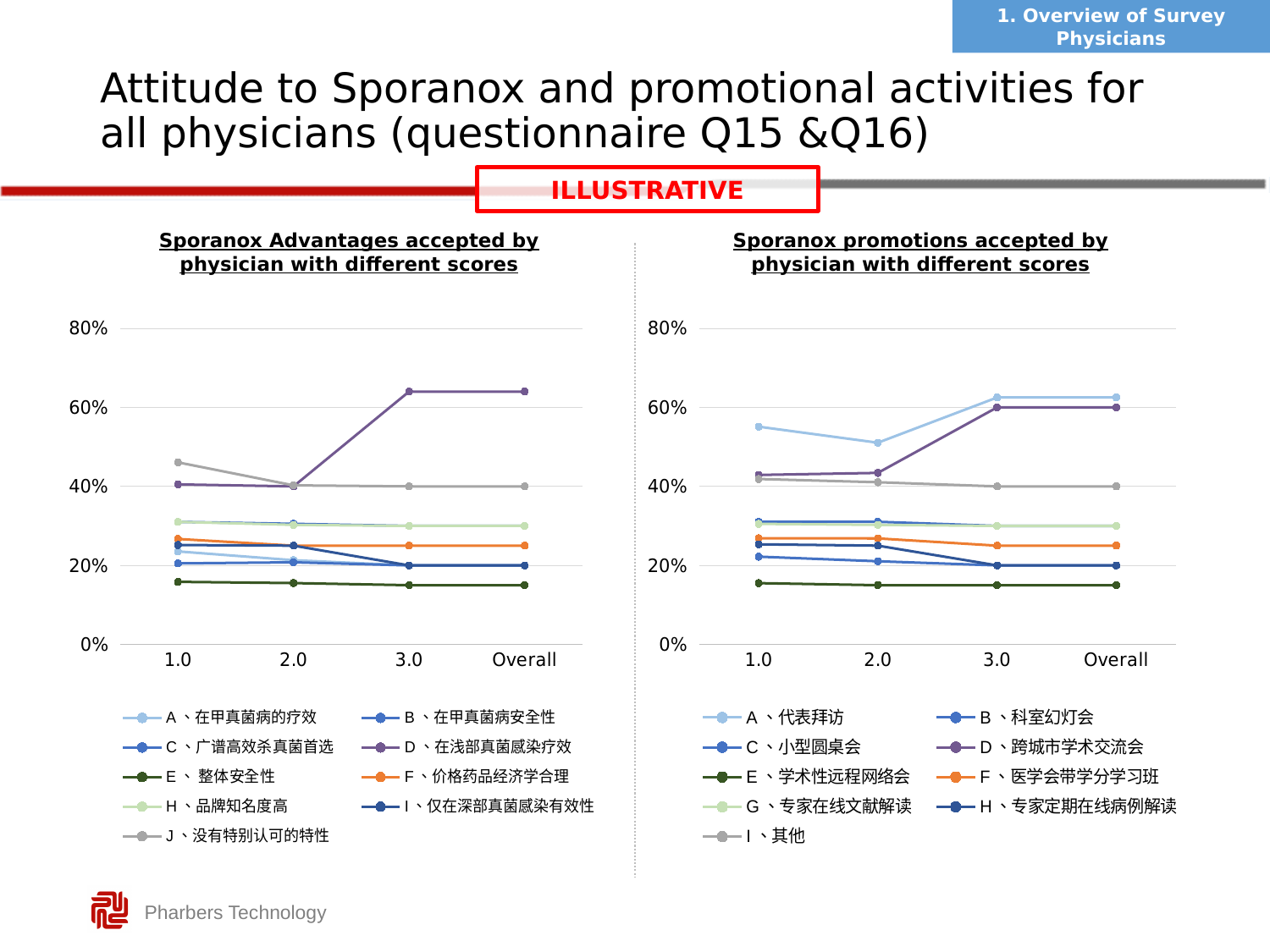

1. Overview of Survey Physicians
# Attitude to Sporanox and promotional activities for all physicians (questionnaire Q15 &Q16)
ILLUSTRATIVE
Sporanox Advantages accepted by physician with different scores
Sporanox promotions accepted by physician with different scores

### Chart

| Category | A、在甲真菌病的疗效 | B、在甲真菌病安全性 | C、广谱高效杀真菌首选 | D、在浅部真菌感染疗效 | E、 整体安全性 | F、价格药品经济学合理 | H、品牌知名度高 | I、仅在深部真菌感染有效性 | J、没有特别认可的特性 |
|---|---|---|---|---|---|---|---|---|---|
| 1.0 | 0.23547297297297298 | 0.20506756756756758 | 0.31013513513513513 | 0.40506756756756757 | 0.15844594594594594 | 0.2668918918918919 | 0.31013513513513513 | 0.2516891891891892 | 0.4608108108108108 |
| 2.0 | 0.21312335958005252 | 0.2078740157480315 | 0.30524934383202096 | 0.4 | 0.155249343832021 | 0.25 | 0.3026246719160105 | 0.25 | 0.40262467191601053 |
| 3.0 | 0.2 | 0.2 | 0.3 | 0.64 | 0.15 | 0.25 | 0.3 | 0.2 | 0.4 |
| Overall | 0.2 | 0.2 | 0.3 | 0.64 | 0.15 | 0.25 | 0.3 | 0.2 | 0.4 |

### Chart

| Category | A、代表拜访 | B、科室幻灯会 | C、小型圆桌会 | D、跨城市学术交流会 | E、学术性远程网络会 | F、医学会带学分学习班 | G、专家在线文献解读 | H、专家定期在线病例解读 | I、其他 |
|---|---|---|---|---|---|---|---|---|---|
| 1.0 | 0.551107325383305 | 0.2221465076660988 | 0.310221465076661 | 0.4289608177172062 | 0.1551107325383305 | 0.26873935264054516 | 0.3051107325383305 | 0.25340715502555367 | 0.4187393526405452 |
| 2.0 | 0.510498687664042 | 0.210498687664042 | 0.310498687664042 | 0.4341207349081365 | 0.15 | 0.2683727034120735 | 0.3026246719160105 | 0.25 | 0.410498687664042 |
| 3.0 | 0.625 | 0.2 | 0.3 | 0.6 | 0.15 | 0.25 | 0.3 | 0.2 | 0.4 |
| Overall | 0.625 | 0.2 | 0.3 | 0.6 | 0.15 | 0.25 | 0.3 | 0.2 | 0.4 |